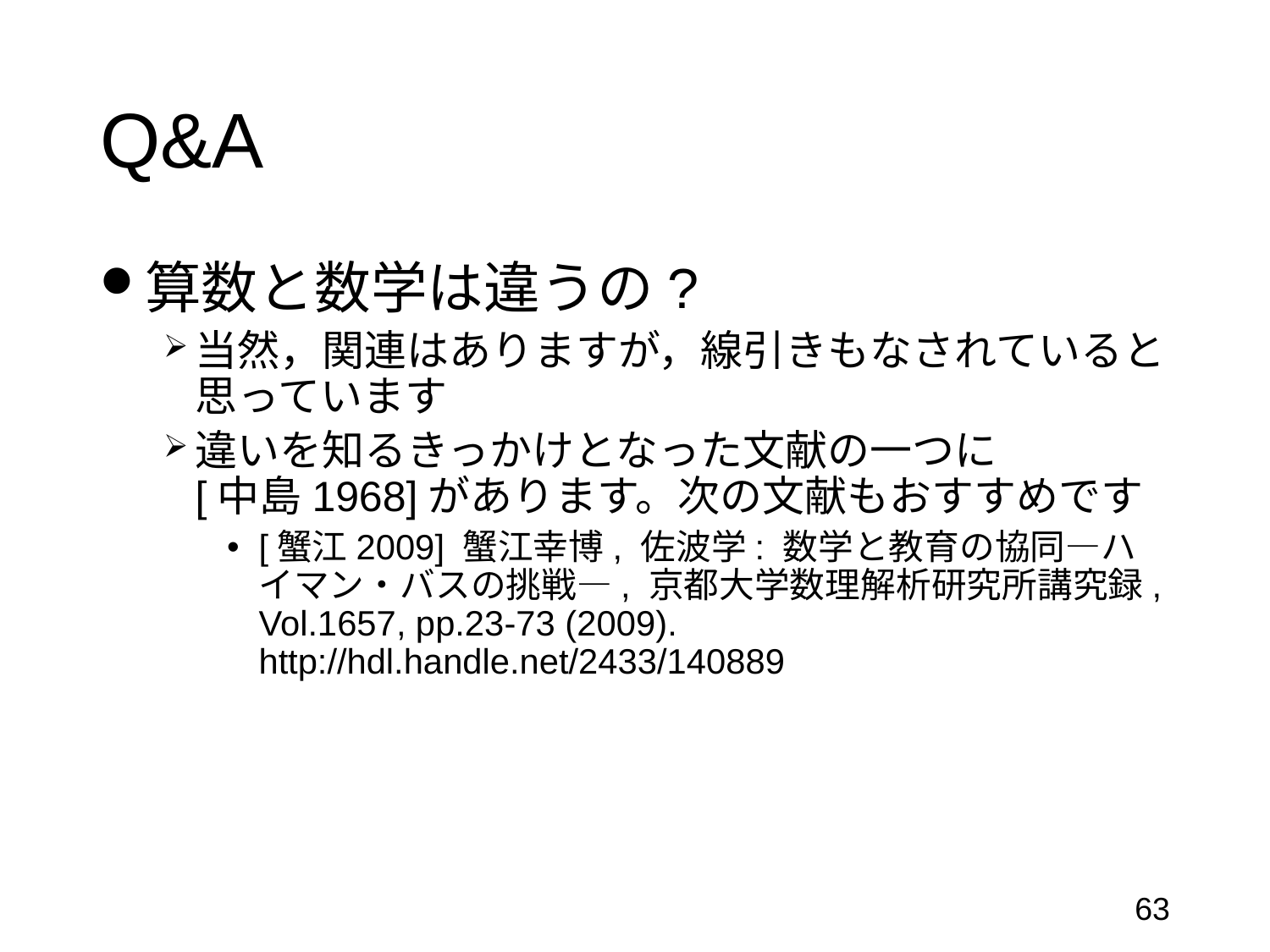

# Q&A
算数と数学は違うの?
当然，関連はありますが，線引きもなされていると思っています
違いを知るきっかけとなった文献の一つに
[中島1968]があります。次の文献もおすすめです
[蟹江2009] 蟹江幸博, 佐波学: 数学と教育の協同―ハイマン・バスの挑戦―, 京都大学数理解析研究所講究録, Vol.1657, pp.23-73 (2009). http://hdl.handle.net/2433/140889
63